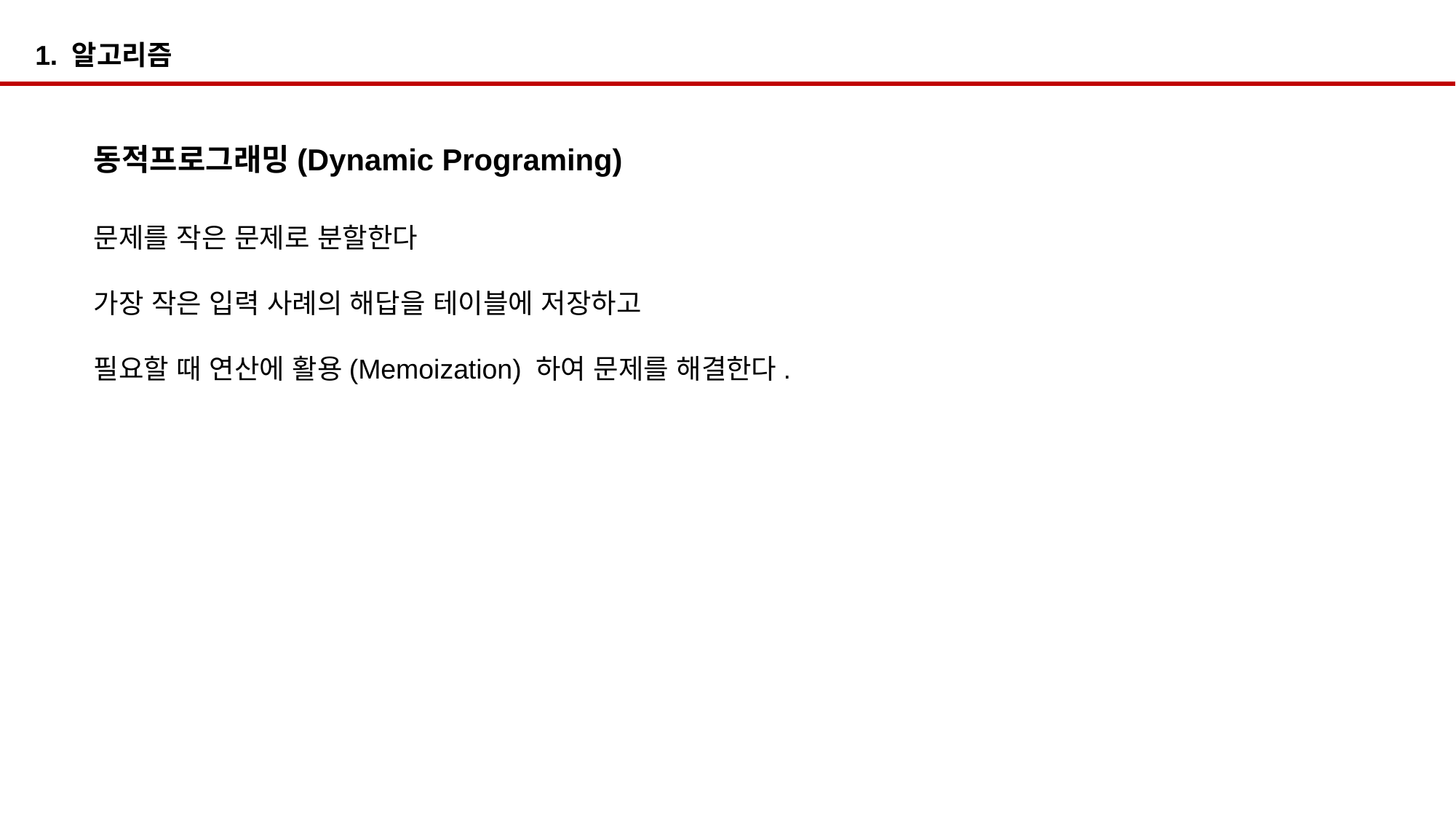

1. 알고리즘
동적프로그래밍(Dynamic Programing)

문제를 작은 문제로 분할한다

가장 작은 입력 사례의 해답을 테이블에 저장하고

필요할 때 연산에 활용(Memoization) 하여 문제를 해결한다.